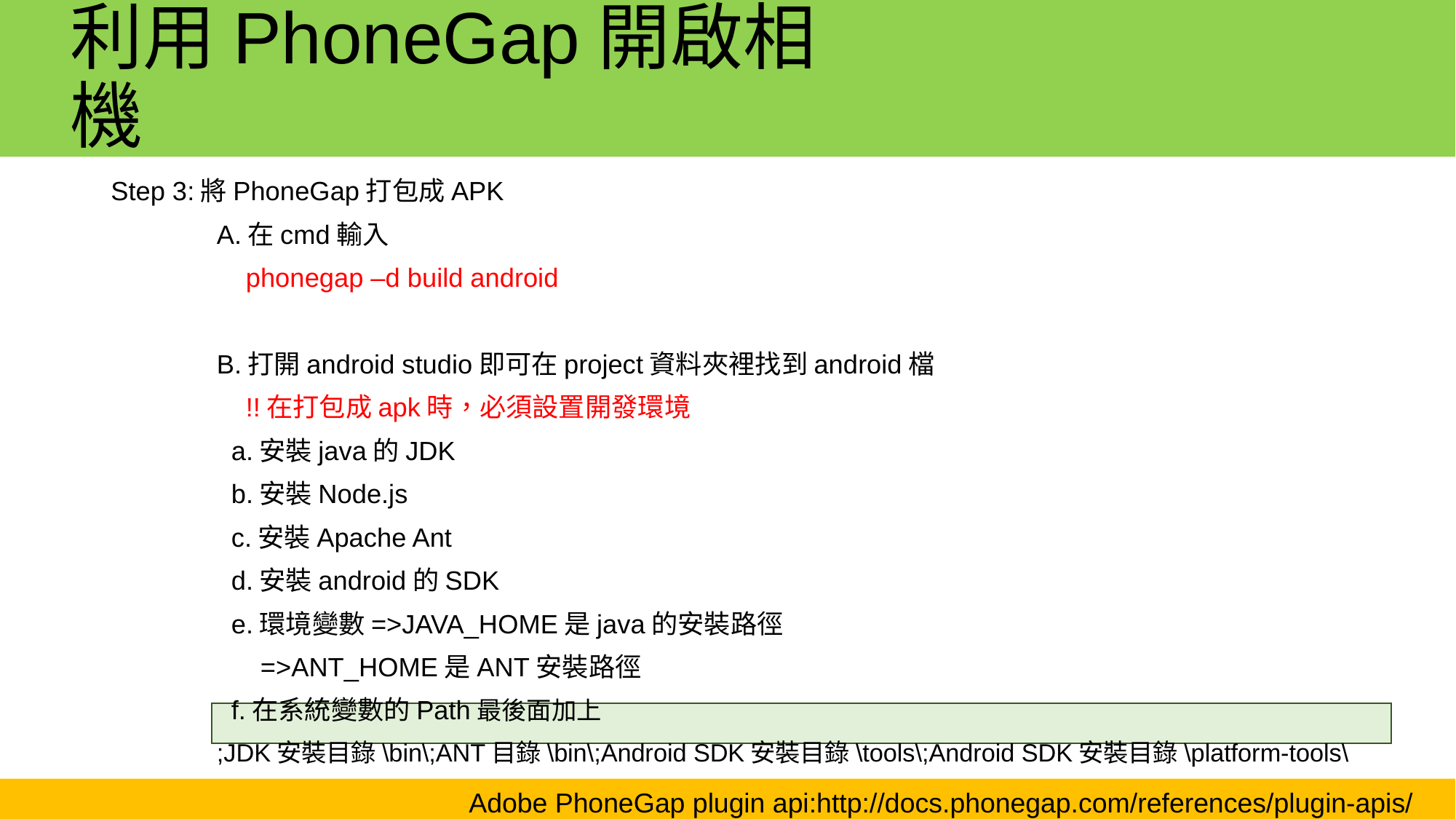

利用PhoneGap開啟相機
Step 3:將PhoneGap打包成APK
	A.在cmd輸入
	    phonegap –d build android

	B.打開android studio即可在project資料夾裡找到android檔
	    !!在打包成apk時，必須設置開發環境
	  a.安裝java的JDK
	  b.安裝Node.js
	  c.安裝Apache Ant
	  d.安裝android的SDK
	  e.環境變數=>JAVA_HOME是java的安裝路徑
		      =>ANT_HOME是ANT安裝路徑
	  f.在系統變數的Path最後面加上
	;JDK安裝目錄\bin\;ANT目錄\bin\;Android SDK安裝目錄\tools\;Android SDK安裝目錄\platform-tools\

Adobe PhoneGap plugin api:http://docs.phonegap.com/references/plugin-apis/